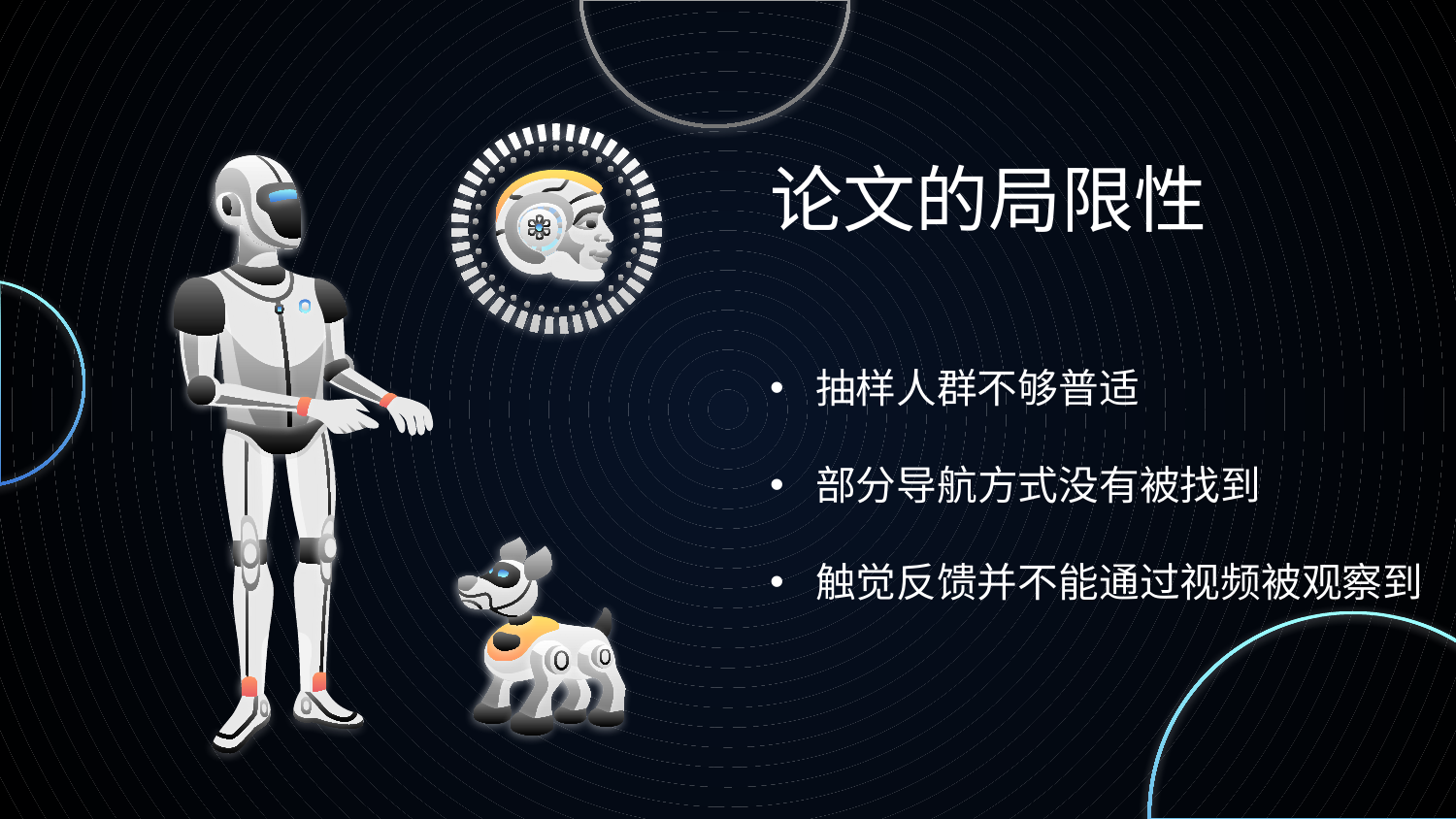

# 论文的局限性

抽样人群不够普适

部分导航方式没有被找到

触觉反馈并不能通过视频被观察到